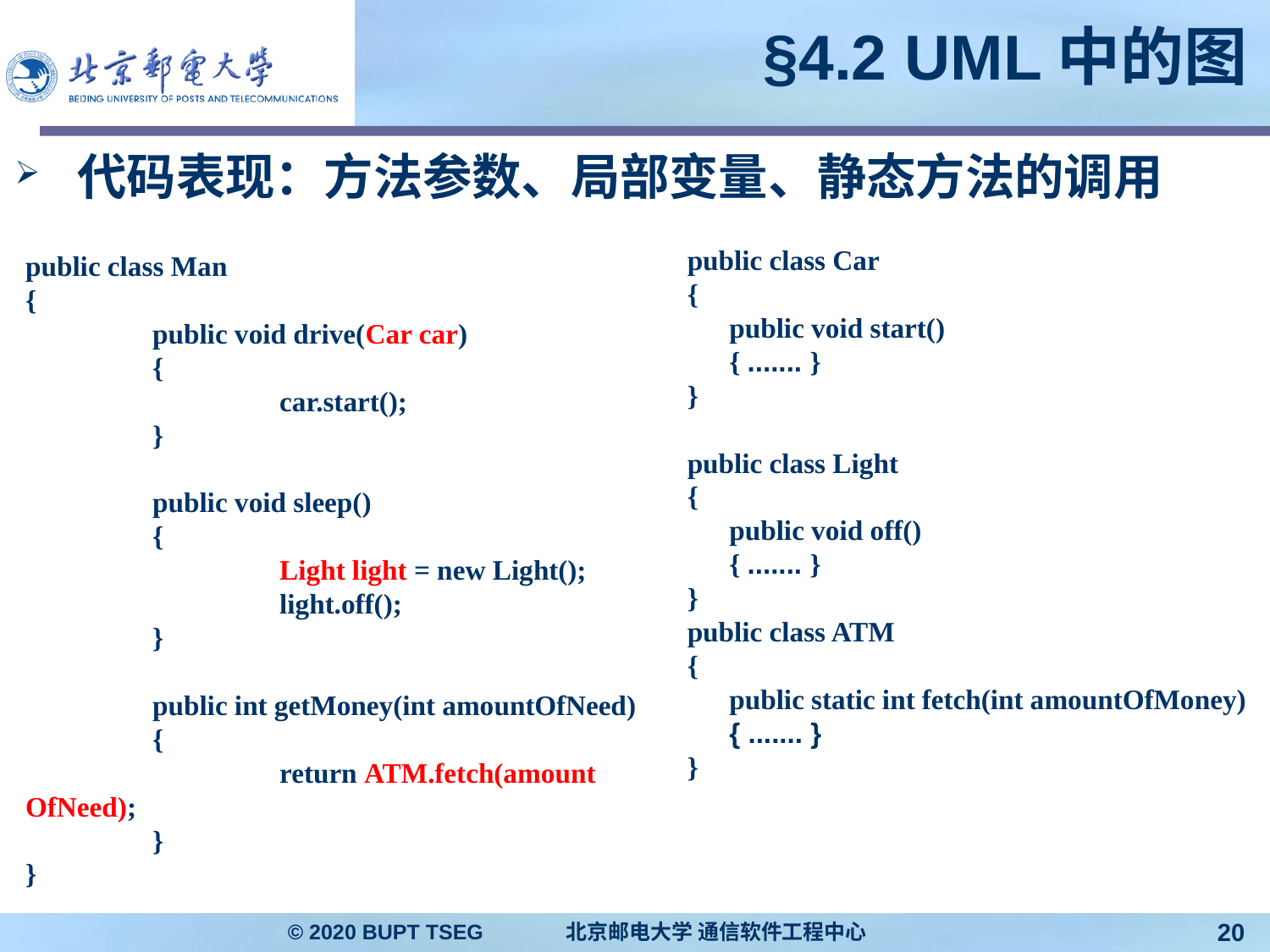

# §4.2 UML中的图
代码表现：方法参数、局部变量、静态方法的调用
public class Car
{
      public void start()
      { ....... }
}

public class Light
{
      public void off()
      { ....... }
}
public class ATM
{
      public static int fetch(int amountOfMoney)
      { ....... }
}

public class Man
{
	public void drive(Car car)
	{
		car.start();
	}

	public void sleep()
	{
		Light light = new Light();
		light.off();
	}

	public int getMoney(int amountOfNeed)
	{
		return ATM.fetch(amount OfNeed);
	}
}
© 2020 BUPT TSEG             北京邮电大学 通信软件工程中心